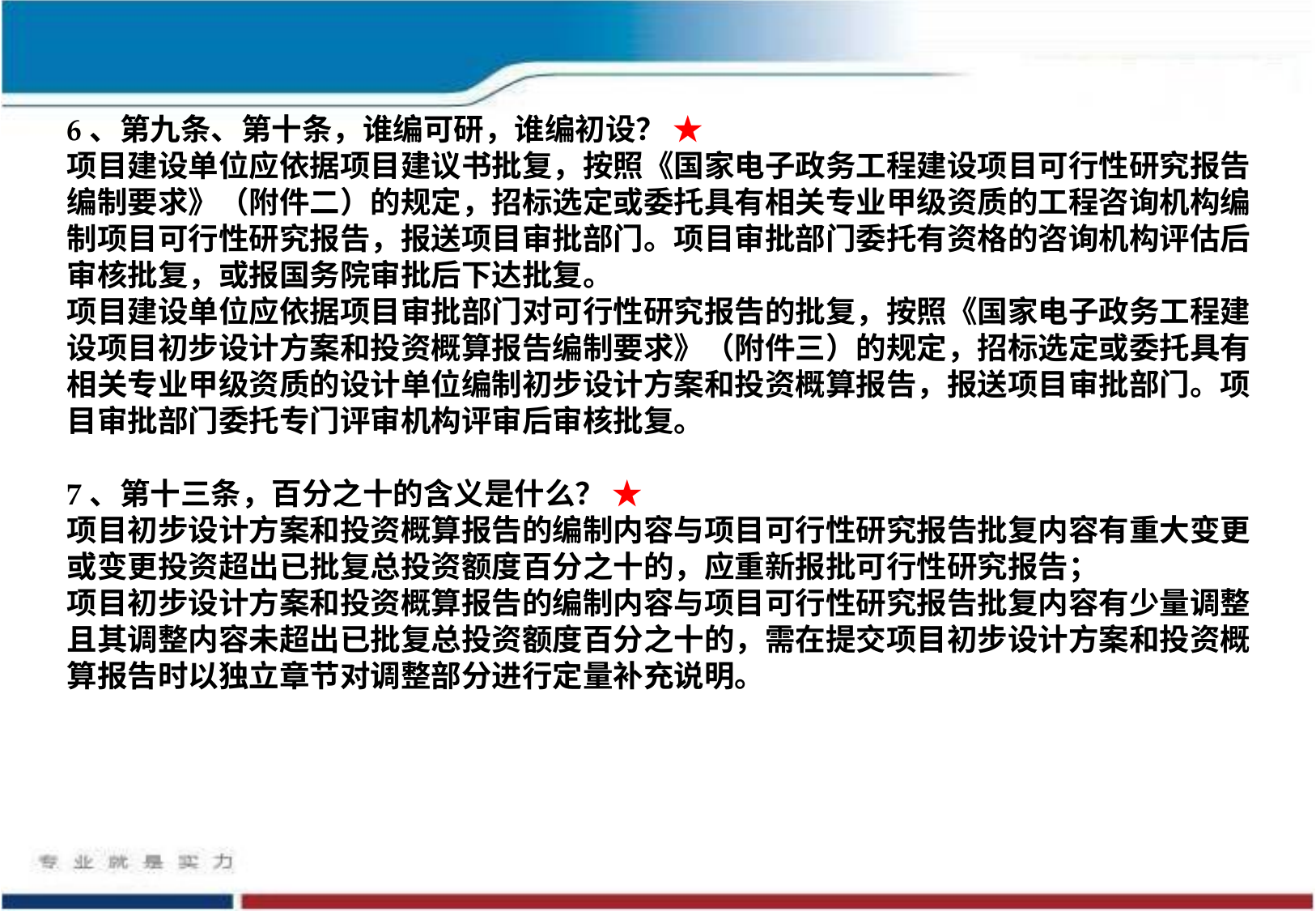

6、第九条、第十条，谁编可研，谁编初设？ ★
项目建设单位应依据项目建议书批复，按照《国家电子政务工程建设项目可行性研究报告编制要求》（附件二）的规定，招标选定或委托具有相关专业甲级资质的工程咨询机构编制项目可行性研究报告，报送项目审批部门。项目审批部门委托有资格的咨询机构评估后审核批复，或报国务院审批后下达批复。
项目建设单位应依据项目审批部门对可行性研究报告的批复，按照《国家电子政务工程建设项目初步设计方案和投资概算报告编制要求》（附件三）的规定，招标选定或委托具有相关专业甲级资质的设计单位编制初步设计方案和投资概算报告，报送项目审批部门。项目审批部门委托专门评审机构评审后审核批复。

7、第十三条，百分之十的含义是什么？ ★
项目初步设计方案和投资概算报告的编制内容与项目可行性研究报告批复内容有重大变更或变更投资超出已批复总投资额度百分之十的，应重新报批可行性研究报告；
项目初步设计方案和投资概算报告的编制内容与项目可行性研究报告批复内容有少量调整且其调整内容未超出已批复总投资额度百分之十的，需在提交项目初步设计方案和投资概算报告时以独立章节对调整部分进行定量补充说明。